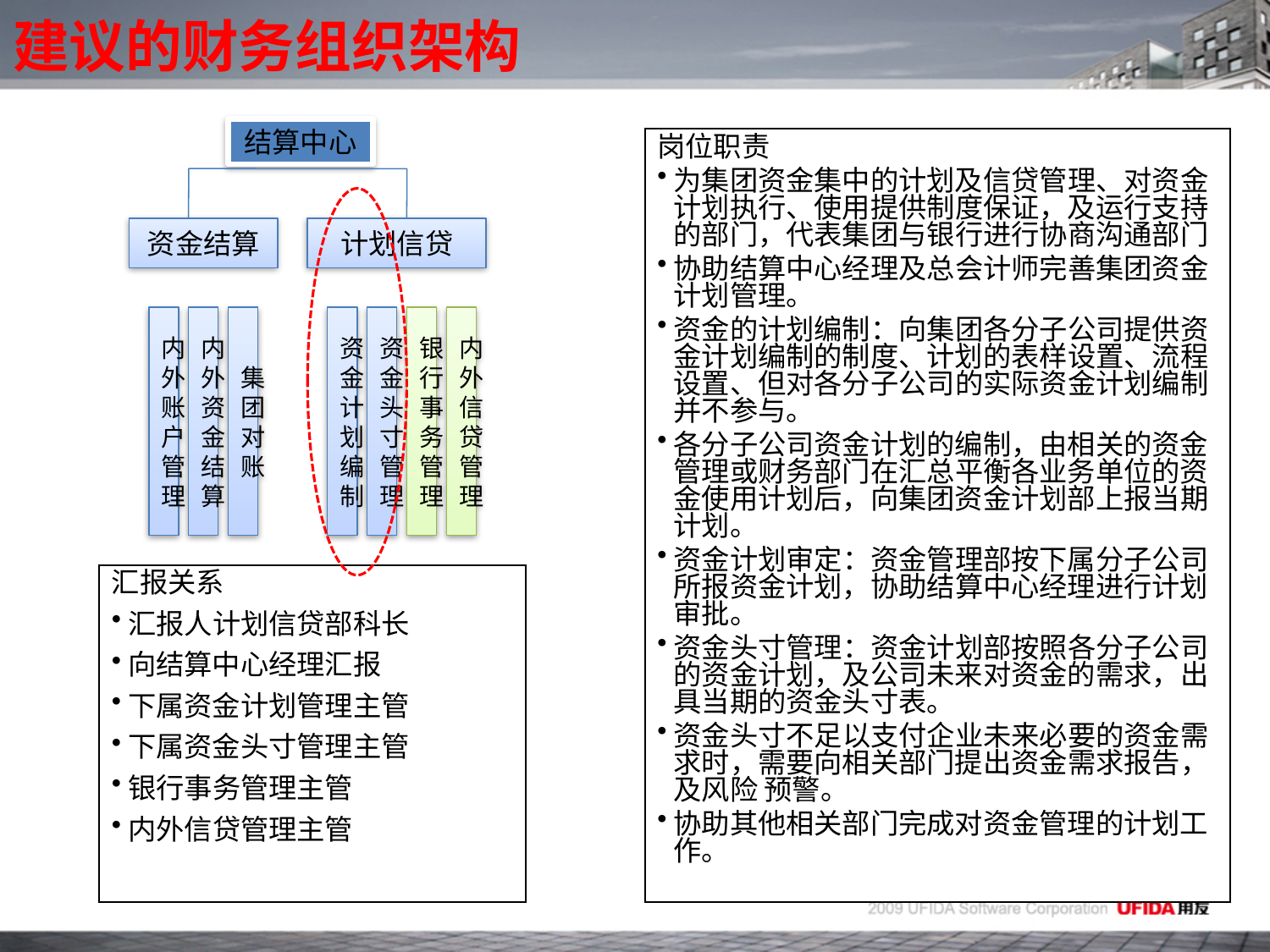

# 建议的财务组织架构
结算中心
岗位职责
为集团资金集中的计划及信贷管理、对资金计划执行、使用提供制度保证，及运行支持的部门，代表集团与银行进行协商沟通部门
协助结算中心经理及总会计师完善集团资金计划管理。
资金的计划编制：向集团各分子公司提供资金计划编制的制度、计划的表样设置、流程设置、但对各分子公司的实际资金计划编制并不参与。
各分子公司资金计划的编制，由相关的资金管理或财务部门在汇总平衡各业务单位的资金使用计划后，向集团资金计划部上报当期计划。
资金计划审定：资金管理部按下属分子公司所报资金计划，协助结算中心经理进行计划审批。
资金头寸管理：资金计划部按照各分子公司的资金计划，及公司未来对资金的需求，出具当期的资金头寸表。
资金头寸不足以支付企业未来必要的资金需求时，需要向相关部门提出资金需求报告，及风险 预警。
协助其他相关部门完成对资金管理的计划工作。

资金结算
计划信贷
内外账户管理
内外资金结算
集团对账
资金计划编制
资金头寸管理
银行事务管理
内外信贷管理
汇报关系
汇报人计划信贷部科长
向结算中心经理汇报
下属资金计划管理主管
下属资金头寸管理主管
银行事务管理主管
内外信贷管理主管